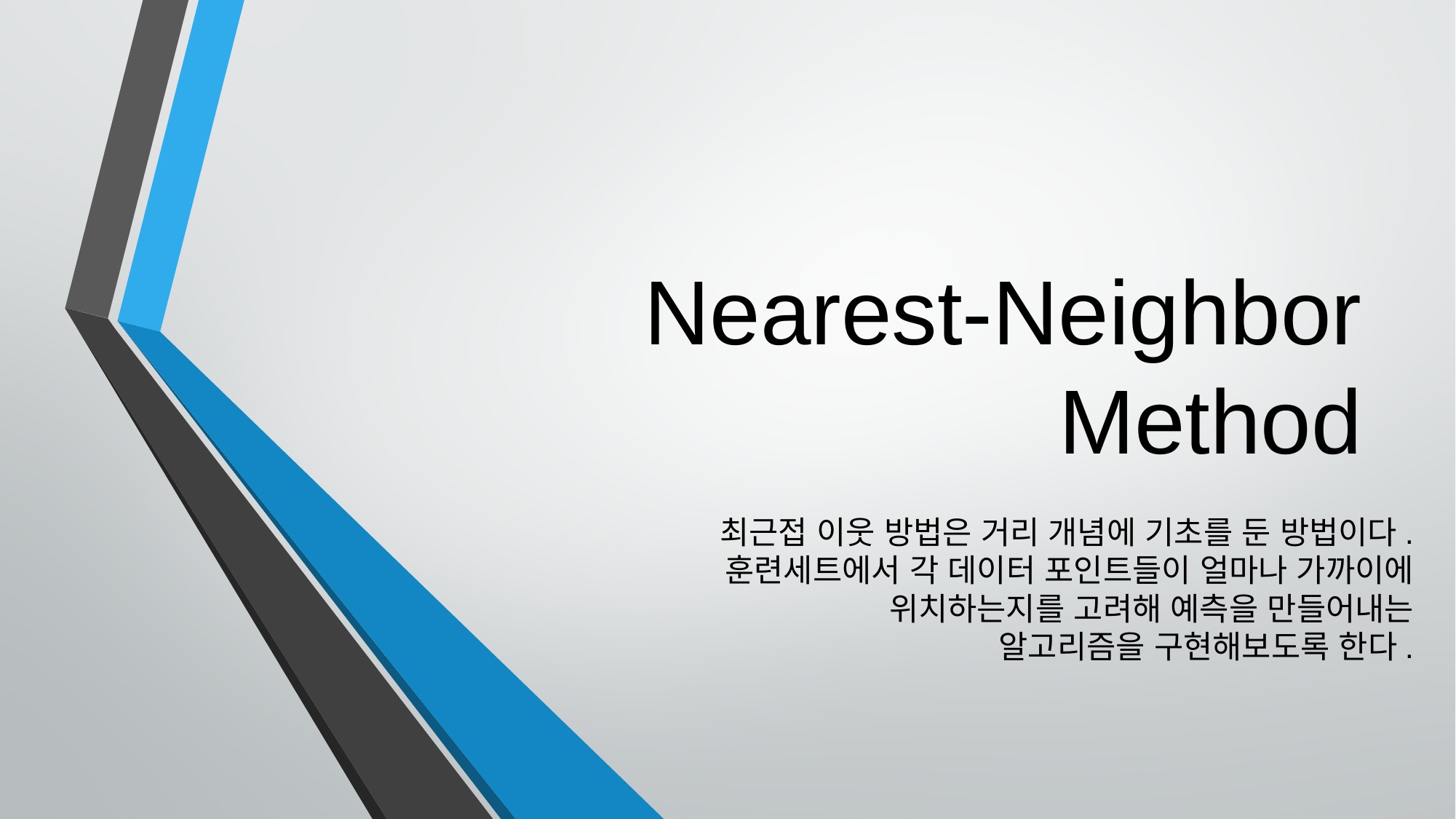

# Nearest-Neighbor Method
최근접 이웃 방법은 거리 개념에 기초를 둔 방법이다.
훈련세트에서 각 데이터 포인트들이 얼마나 가까이에
위치하는지를 고려해 예측을 만들어내는
알고리즘을 구현해보도록 한다.